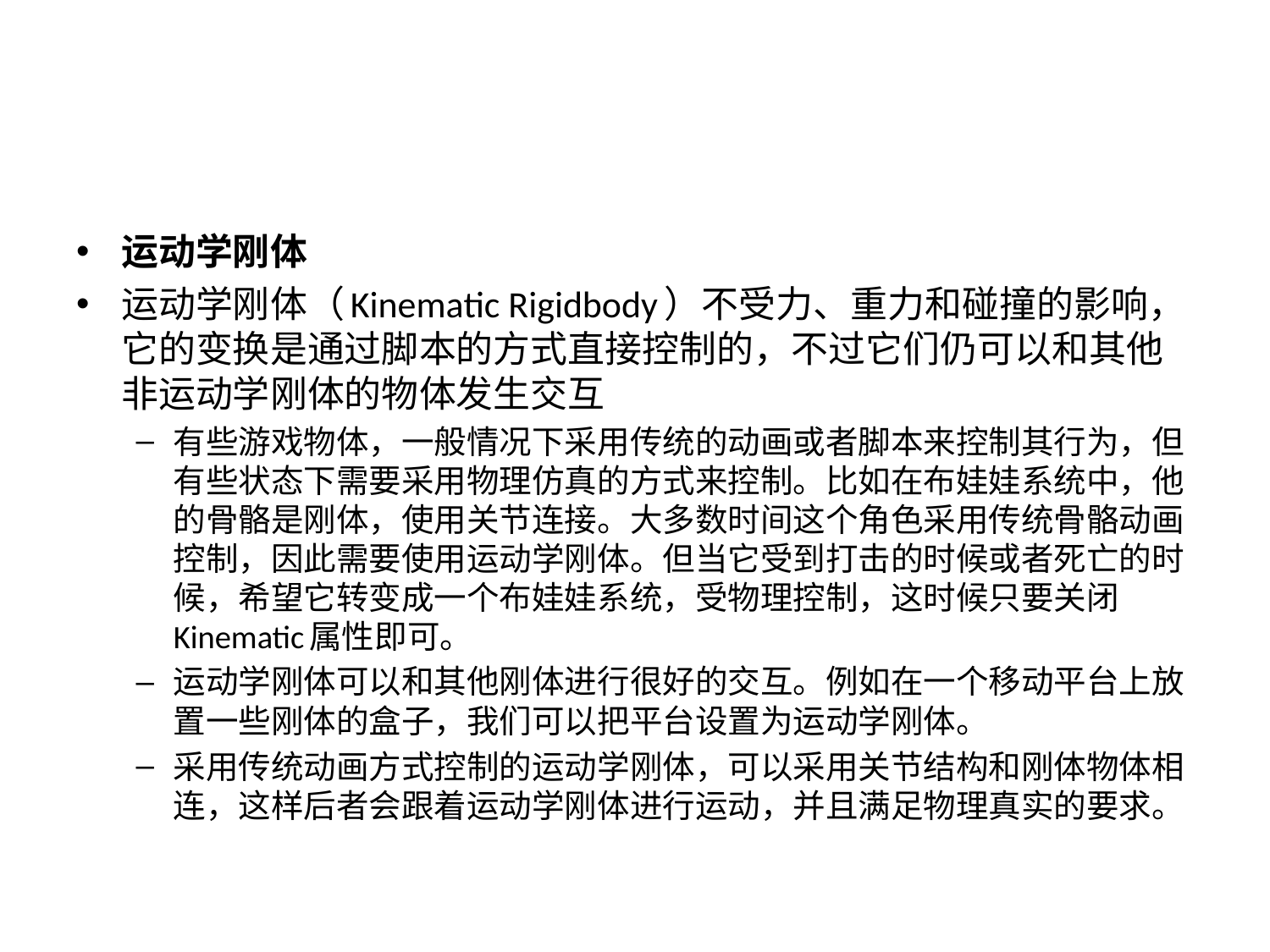

#
运动学刚体
运动学刚体（Kinematic Rigidbody）不受力、重力和碰撞的影响，它的变换是通过脚本的方式直接控制的，不过它们仍可以和其他非运动学刚体的物体发生交互
有些游戏物体，一般情况下采用传统的动画或者脚本来控制其行为，但有些状态下需要采用物理仿真的方式来控制。比如在布娃娃系统中，他的骨骼是刚体，使用关节连接。大多数时间这个角色采用传统骨骼动画控制，因此需要使用运动学刚体。但当它受到打击的时候或者死亡的时候，希望它转变成一个布娃娃系统，受物理控制，这时候只要关闭Kinematic属性即可。
运动学刚体可以和其他刚体进行很好的交互。例如在一个移动平台上放置一些刚体的盒子，我们可以把平台设置为运动学刚体。
采用传统动画方式控制的运动学刚体，可以采用关节结构和刚体物体相连，这样后者会跟着运动学刚体进行运动，并且满足物理真实的要求。